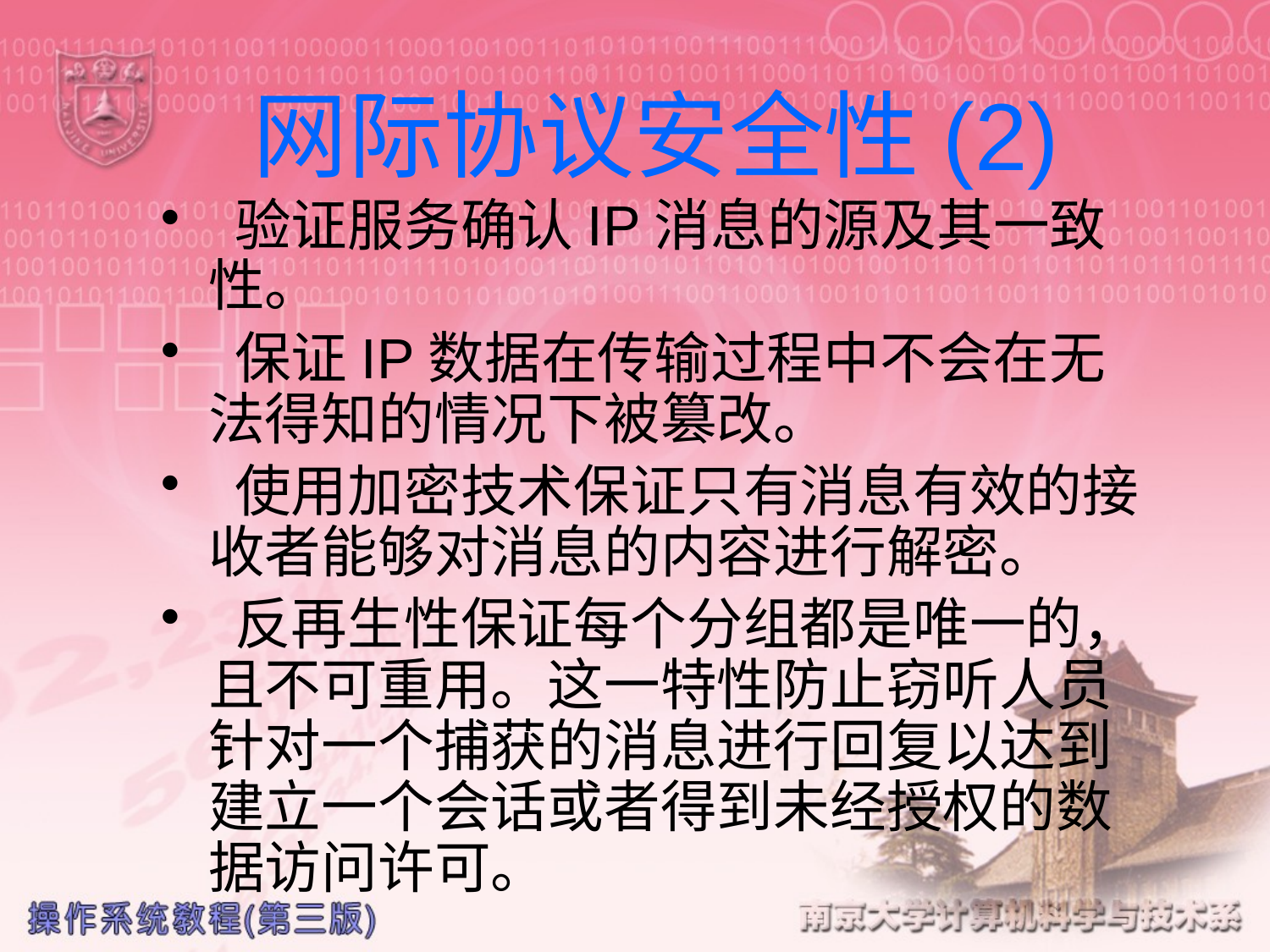

# 网际协议安全性(2)
 验证服务确认IP消息的源及其一致性。
 保证IP数据在传输过程中不会在无法得知的情况下被篡改。
 使用加密技术保证只有消息有效的接收者能够对消息的内容进行解密。
 反再生性保证每个分组都是唯一的，且不可重用。这一特性防止窃听人员针对一个捕获的消息进行回复以达到建立一个会话或者得到未经授权的数据访问许可。